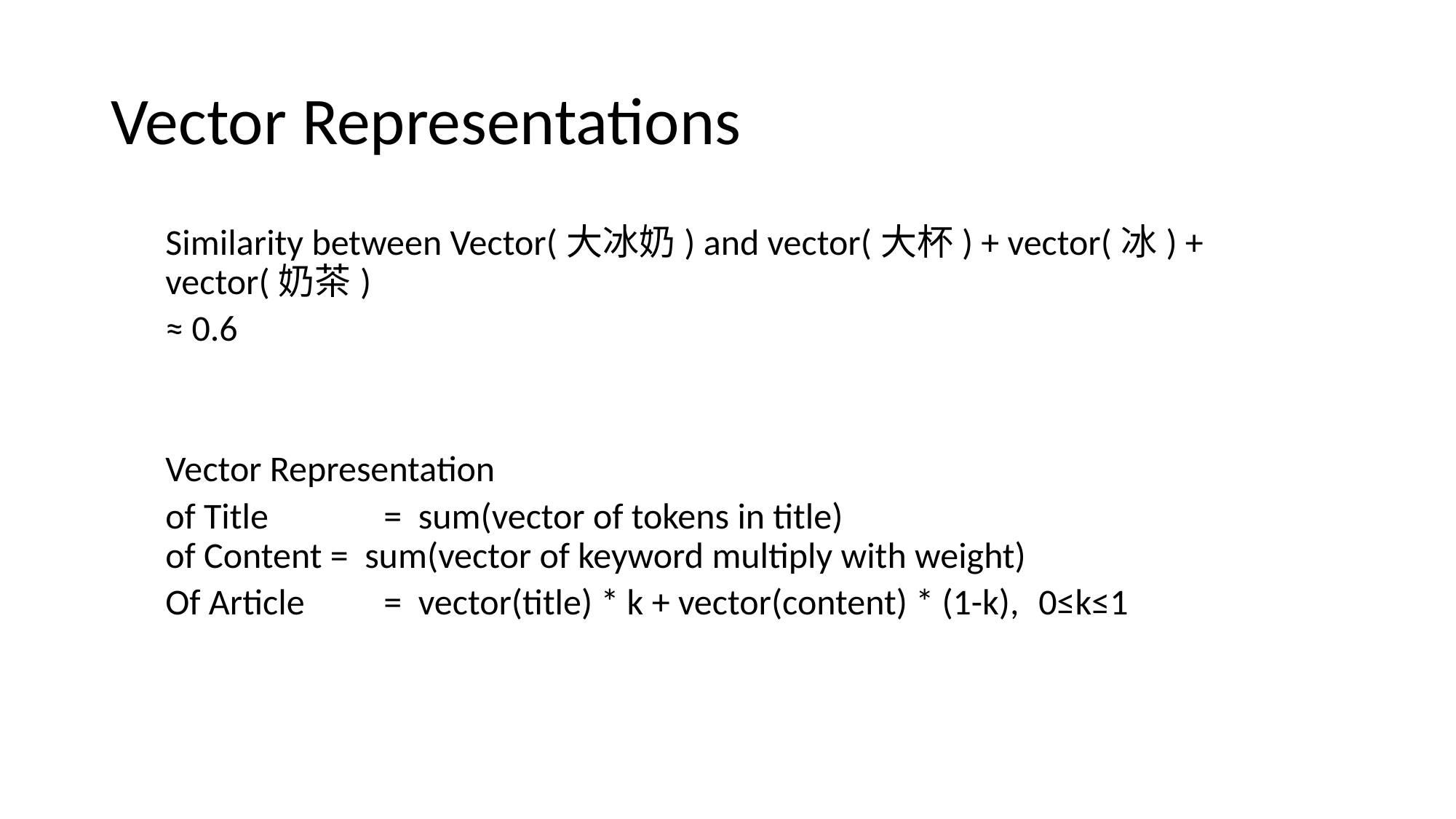

# Vector Representations
Similarity between Vector(大冰奶) and vector(大杯) + vector(冰) + vector(奶茶)
≈ 0.6

Vector Representation
of Title 	=  sum(vector of tokens in title)
of Content =  sum(vector of keyword multiply with weight)
Of Article	=  vector(title) * k + vector(content) * (1-k), 	0≤k≤1